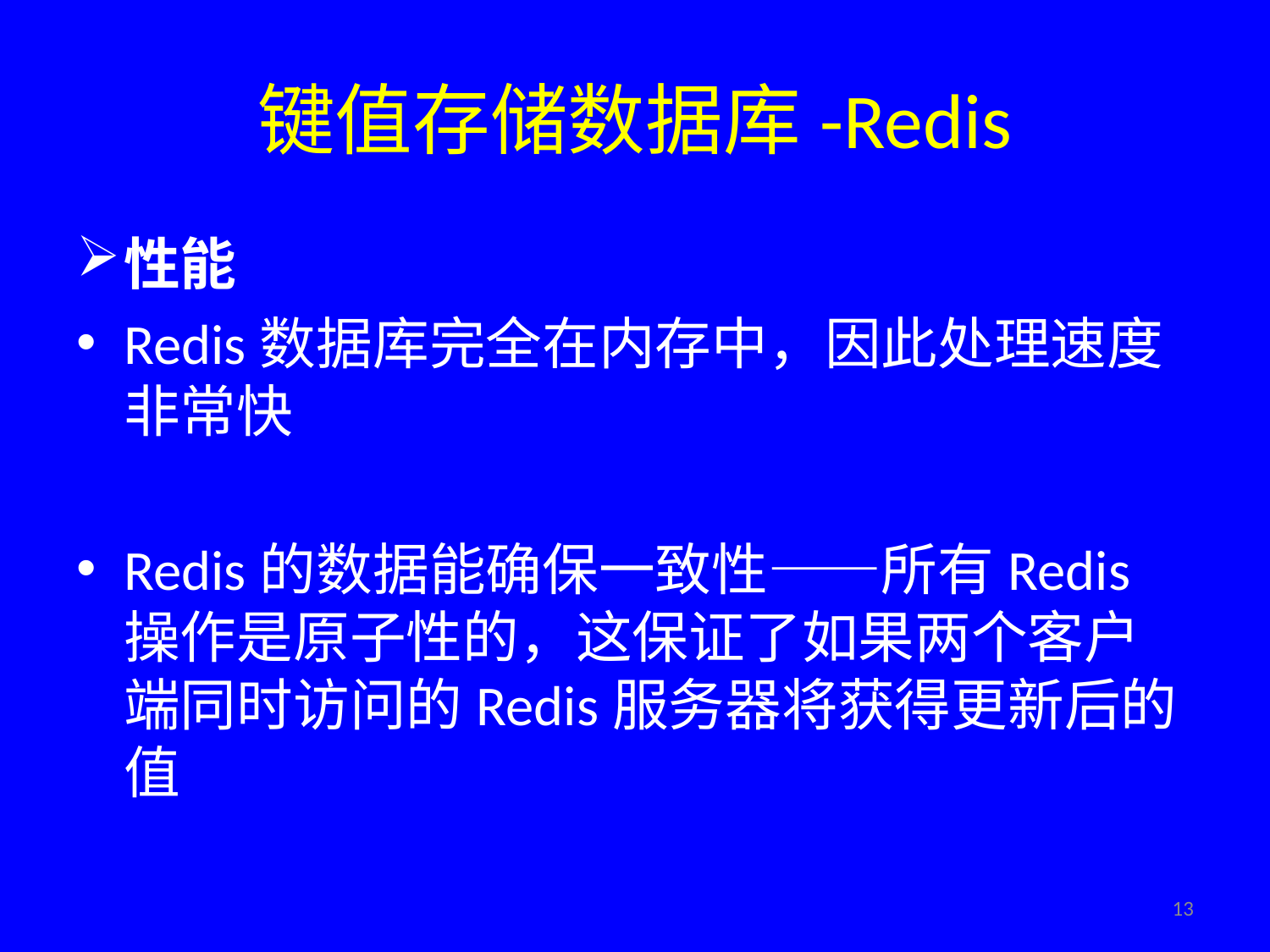

# 键值存储数据库-Redis
性能
Redis数据库完全在内存中，因此处理速度非常快

Redis的数据能确保一致性——所有Redis操作是原子性的，这保证了如果两个客户端同时访问的Redis服务器将获得更新后的值
13